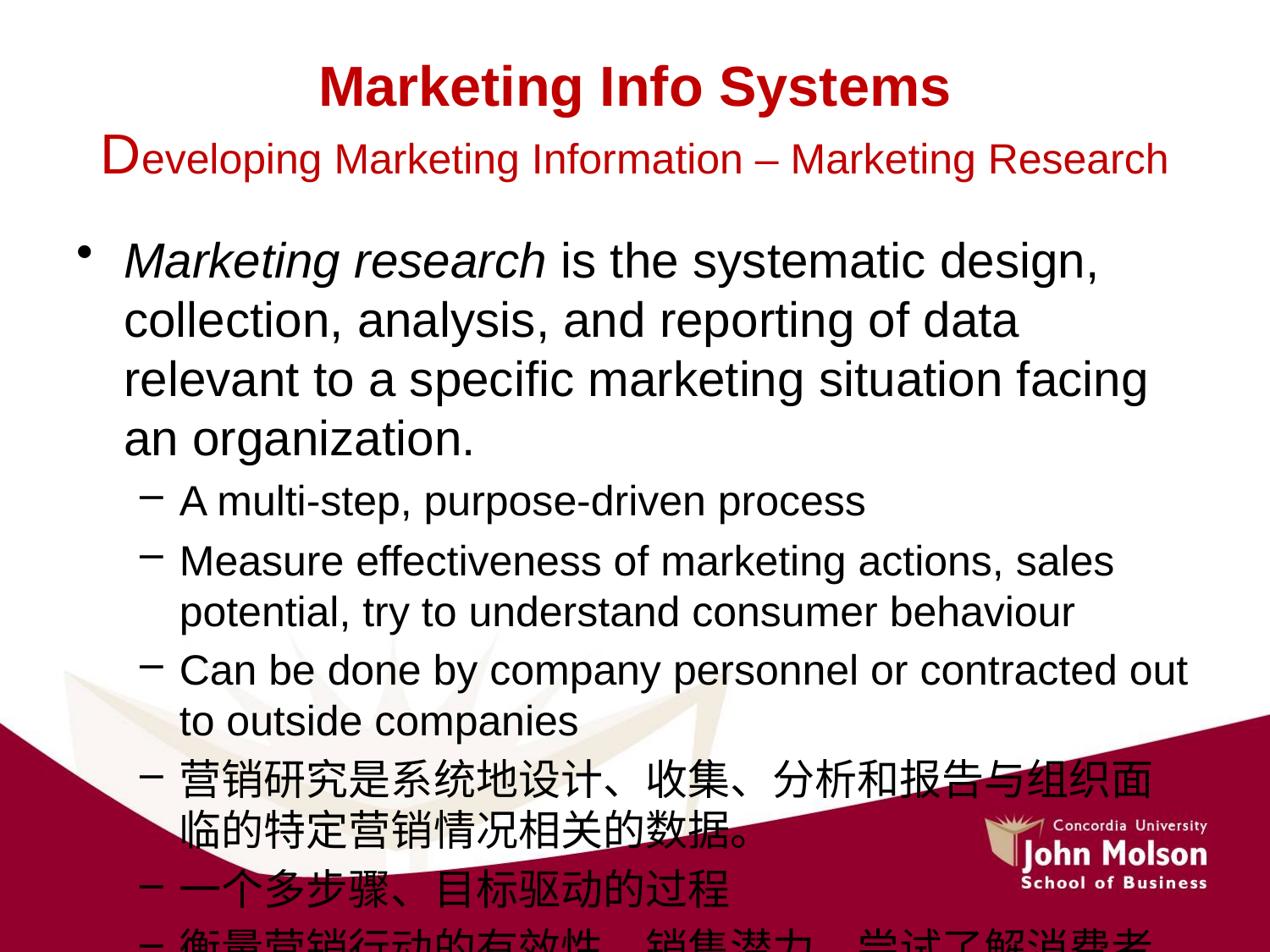

# Marketing Info Systems Developing Marketing Information – Marketing Research
Marketing research is the systematic design, collection, analysis, and reporting of data relevant to a specific marketing situation facing an organization.
A multi-step, purpose-driven process
Measure effectiveness of marketing actions, sales potential, try to understand consumer behaviour
Can be done by company personnel or contracted out to outside companies
营销研究是系统地设计、收集、分析和报告与组织面临的特定营销情况相关的数据。
一个多步骤、目标驱动的过程
衡量营销行动的有效性、销售潜力，尝试了解消费者行为
可由公司人员完成或外包给外部公司